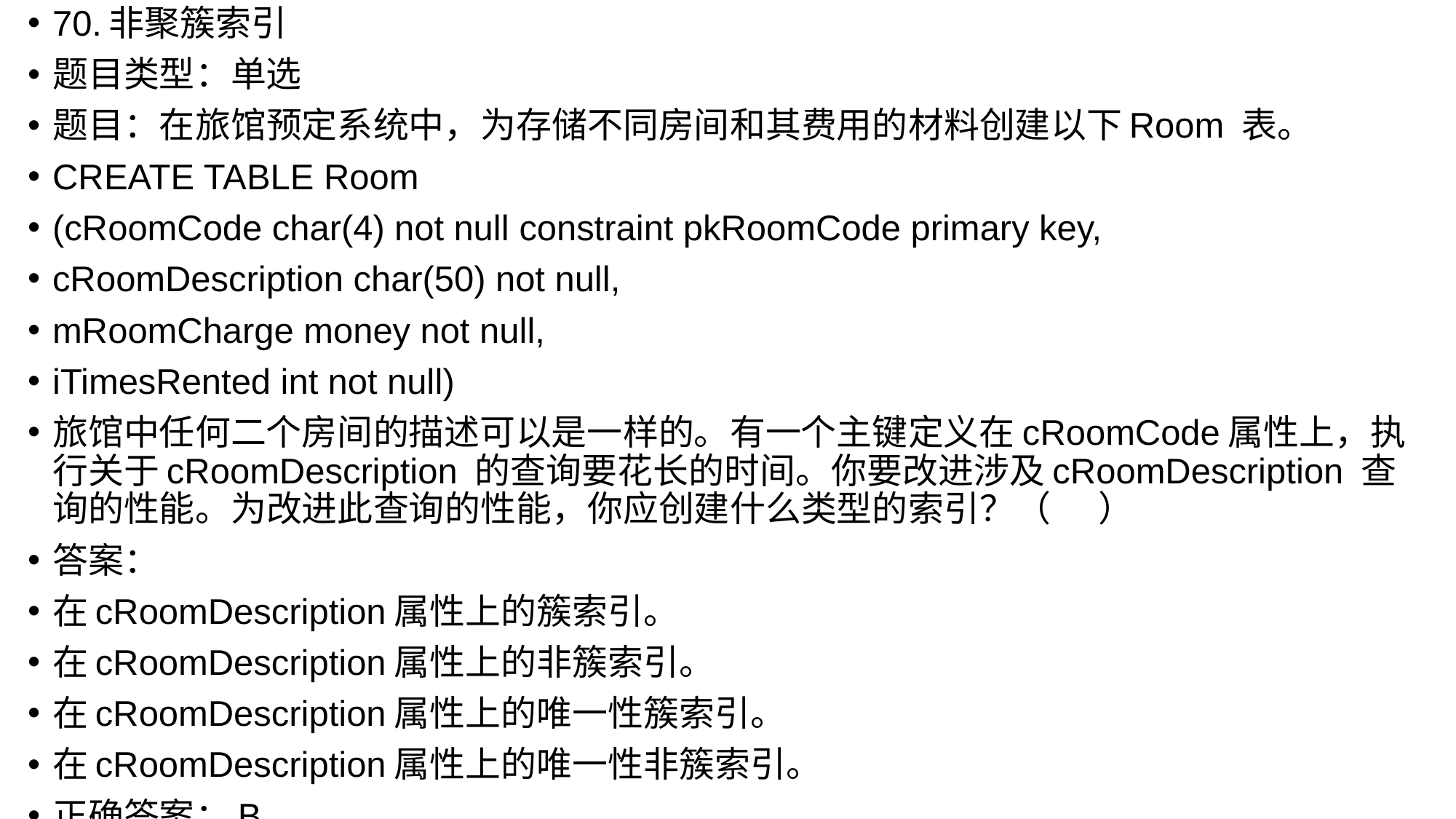

70.非聚簇索引
题目类型：单选
题目：在旅馆预定系统中，为存储不同房间和其费用的材料创建以下Room 表。
CREATE TABLE Room
(cRoomCode char(4) not null constraint pkRoomCode primary key,
cRoomDescription char(50) not null,
mRoomCharge money not null,
iTimesRented int not null)
旅馆中任何二个房间的描述可以是一样的。有一个主键定义在cRoomCode属性上，执行关于cRoomDescription 的查询要花长的时间。你要改进涉及cRoomDescription 查询的性能。为改进此查询的性能，你应创建什么类型的索引？（      ）
答案：
在cRoomDescription属性上的簇索引。
在cRoomDescription属性上的非簇索引。
在cRoomDescription属性上的唯一性簇索引。
在cRoomDescription属性上的唯一性非簇索引。
正确答案：B